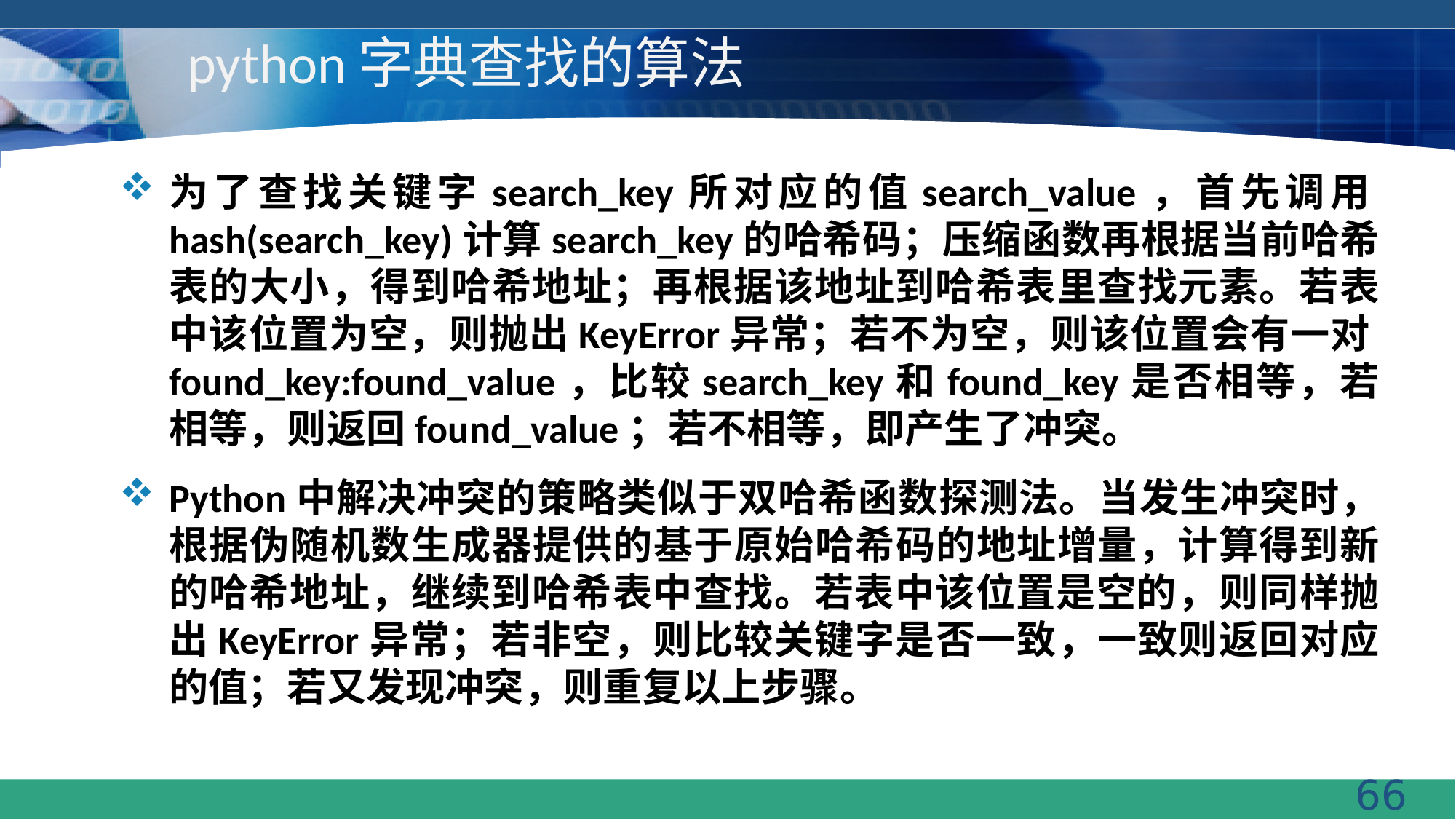

# python字典查找的算法
为了查找关键字search_key所对应的值search_value，首先调用hash(search_key)计算search_key的哈希码；压缩函数再根据当前哈希表的大小，得到哈希地址；再根据该地址到哈希表里查找元素。若表中该位置为空，则抛出KeyError异常；若不为空，则该位置会有一对found_key:found_value，比较search_key和found_key是否相等，若相等，则返回found_value；若不相等，即产生了冲突。
Python中解决冲突的策略类似于双哈希函数探测法。当发生冲突时，根据伪随机数生成器提供的基于原始哈希码的地址增量，计算得到新的哈希地址，继续到哈希表中查找。若表中该位置是空的，则同样抛出KeyError异常；若非空，则比较关键字是否一致，一致则返回对应的值；若又发现冲突，则重复以上步骤。